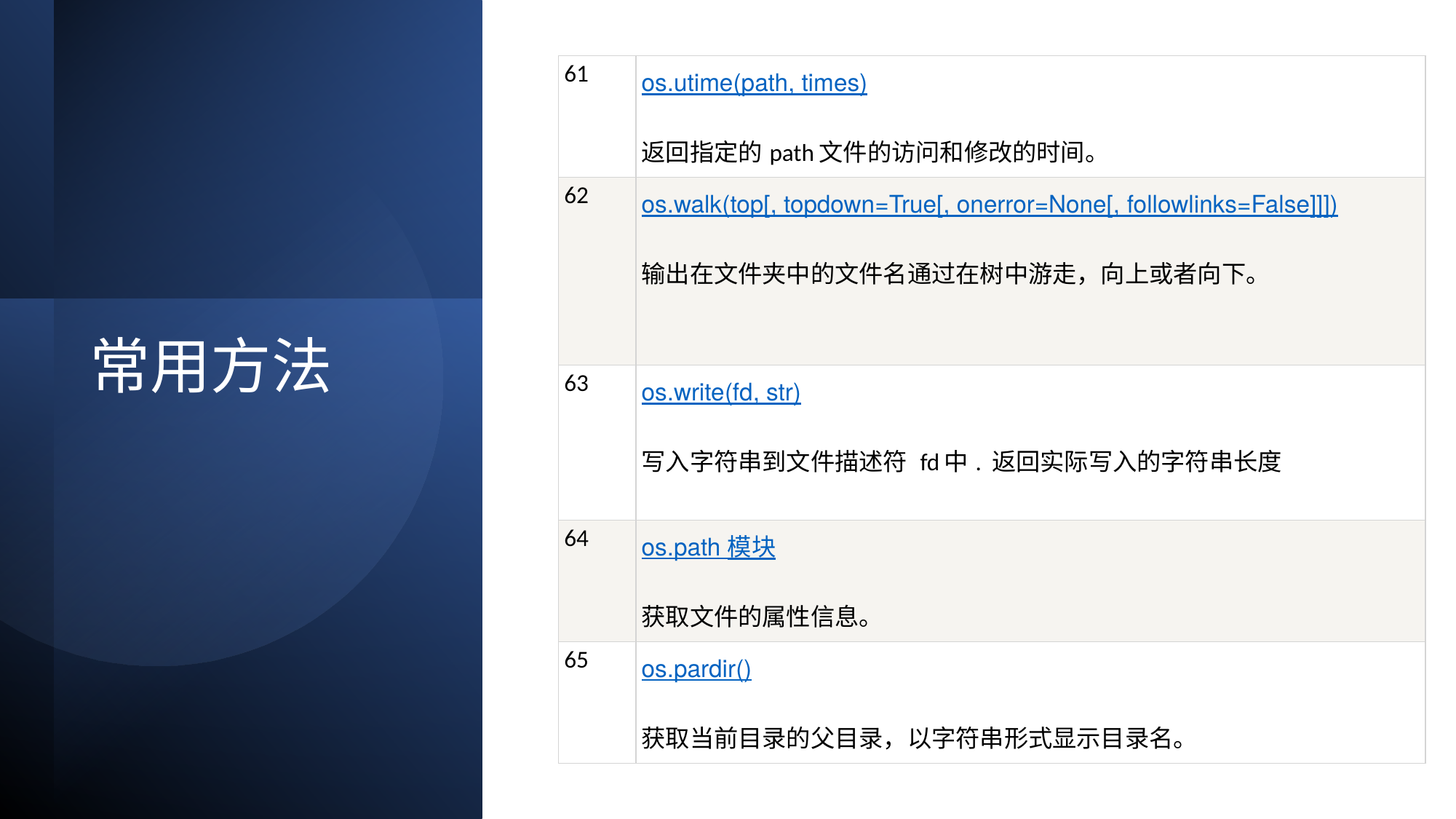

| 61 | os.utime(path, times) 返回指定的path文件的访问和修改的时间。 |
| --- | --- |
| 62 | os.walk(top[, topdown=True[, onerror=None[, followlinks=False]]]) 输出在文件夹中的文件名通过在树中游走，向上或者向下。 |
| 63 | os.write(fd, str) 写入字符串到文件描述符 fd中. 返回实际写入的字符串长度 |
| 64 | os.path 模块 获取文件的属性信息。 |
| 65 | os.pardir() 获取当前目录的父目录，以字符串形式显示目录名。 |

# 常用方法